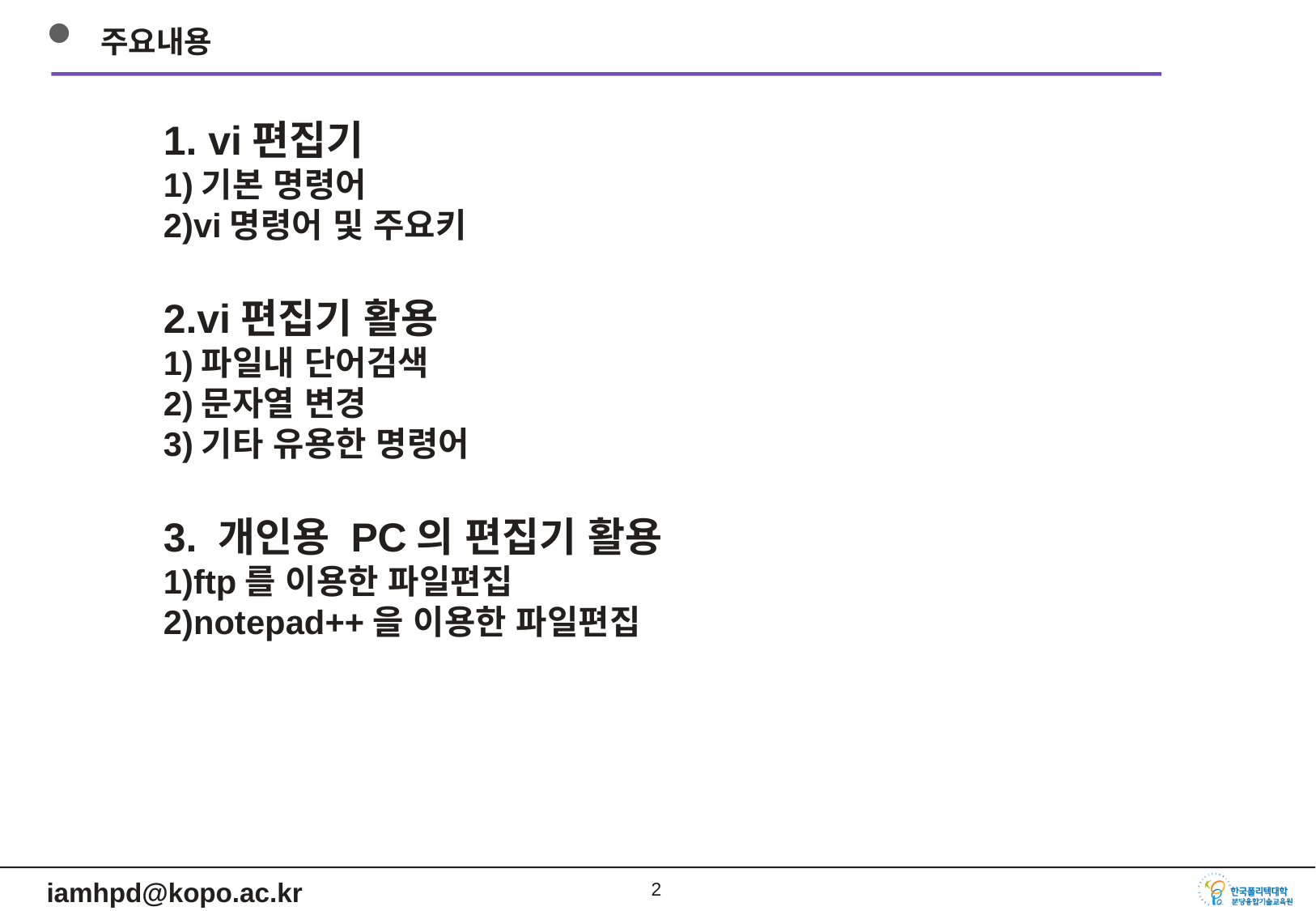

주요내용
1. vi편집기
1)기본 명령어
2)vi명령어 및 주요키

2.vi편집기 활용
1)파일내 단어검색
2)문자열 변경
3)기타 유용한 명령어

3. 개인용 PC의 편집기 활용
1)ftp를 이용한 파일편집
2)notepad++을 이용한 파일편집
2